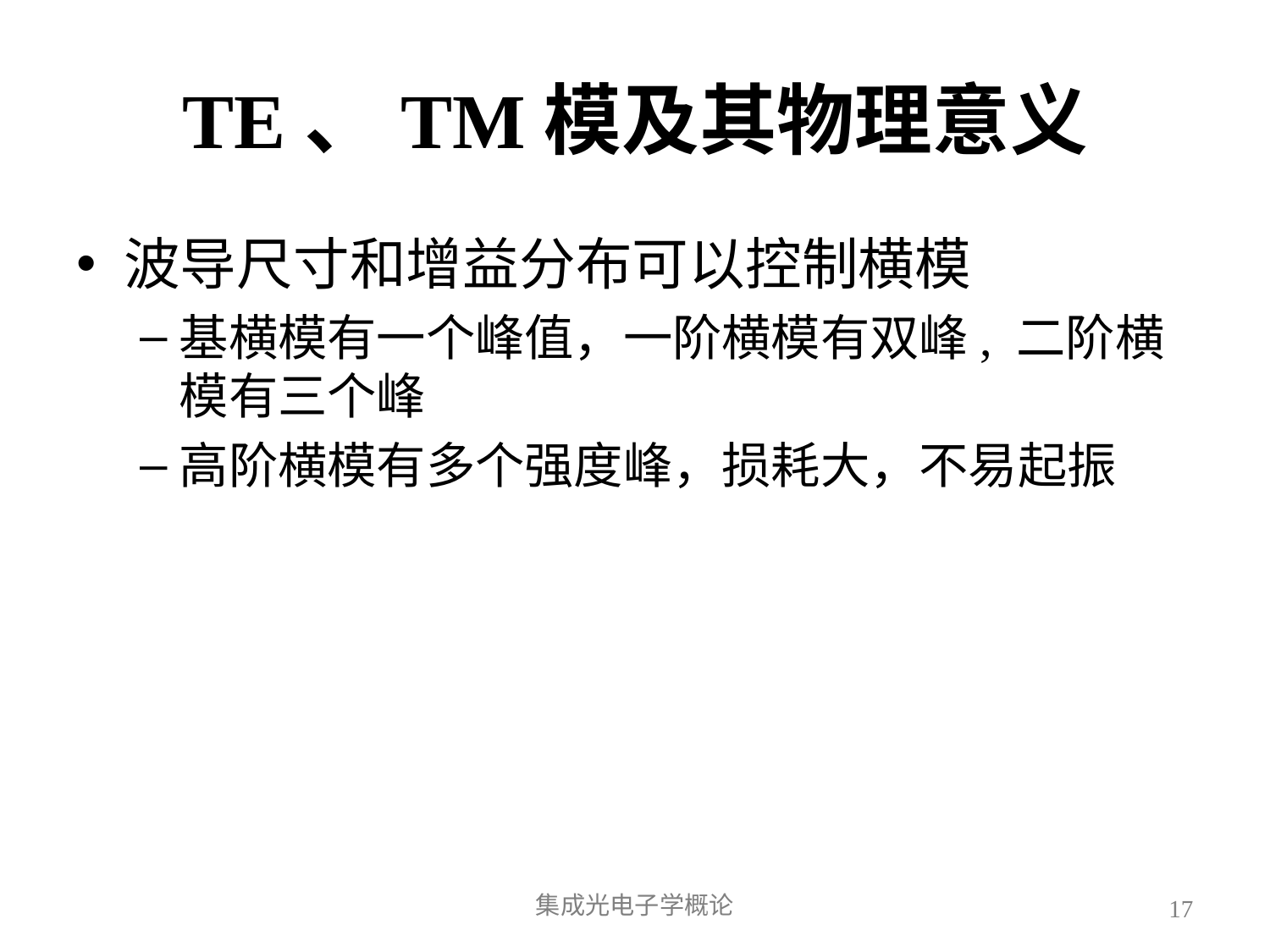

# TE、TM模及其物理意义
波导尺寸和增益分布可以控制横模
基横模有一个峰值，一阶横模有双峰, 二阶横模有三个峰
高阶横模有多个强度峰，损耗大，不易起振

集成光电子学概论
17